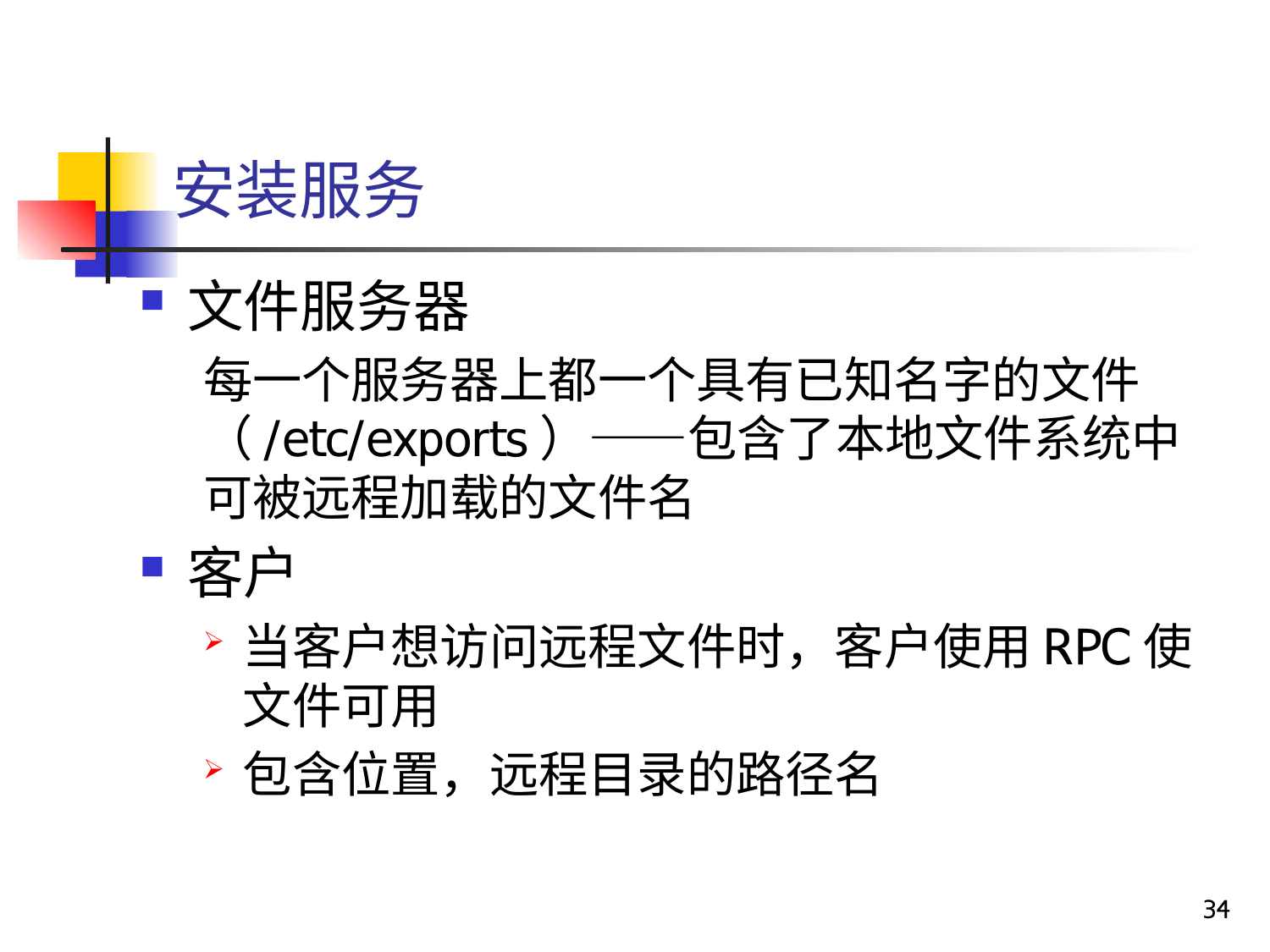

安装服务
文件服务器
每一个服务器上都一个具有已知名字的文件（/etc/exports）——包含了本地文件系统中可被远程加载的文件名
客户
当客户想访问远程文件时，客户使用RPC使文件可用
包含位置，远程目录的路径名
34